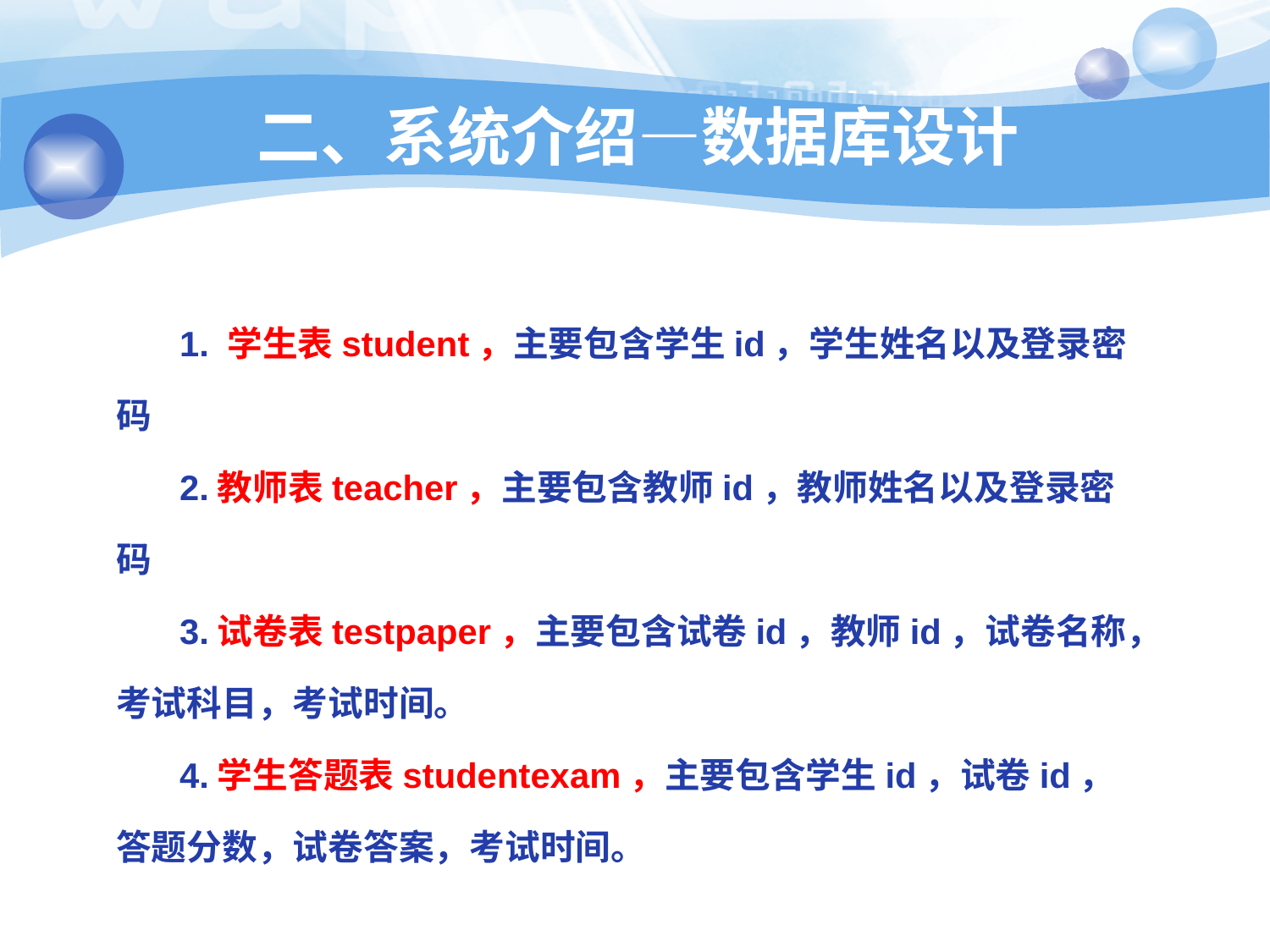

# 二、系统介绍—数据库设计
1. 学生表student，主要包含学生id，学生姓名以及登录密码
2.教师表teacher，主要包含教师id，教师姓名以及登录密码
3.试卷表testpaper，主要包含试卷id，教师id，试卷名称，考试科目，考试时间。
4.学生答题表studentexam，主要包含学生id，试卷id，答题分数，试卷答案，考试时间。